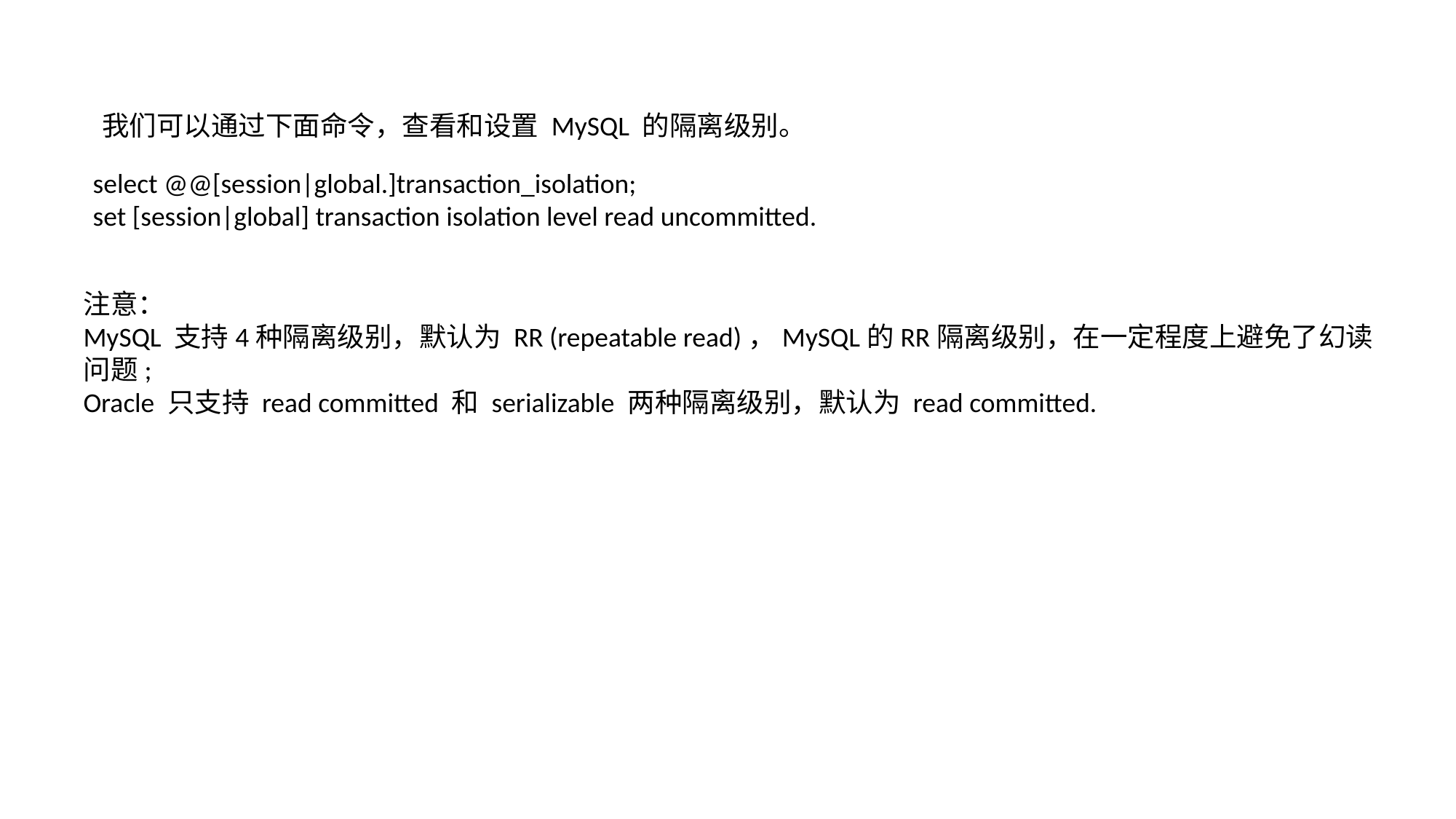

我们可以通过下面命令，查看和设置 MySQL 的隔离级别。
select @@[session|global.]transaction_isolation;
set [session|global] transaction isolation level read uncommitted.
注意：
MySQL 支持4种隔离级别，默认为 RR (repeatable read)，MySQL的RR隔离级别，在一定程度上避免了幻读问题;
Oracle 只支持 read committed 和 serializable 两种隔离级别，默认为 read committed.